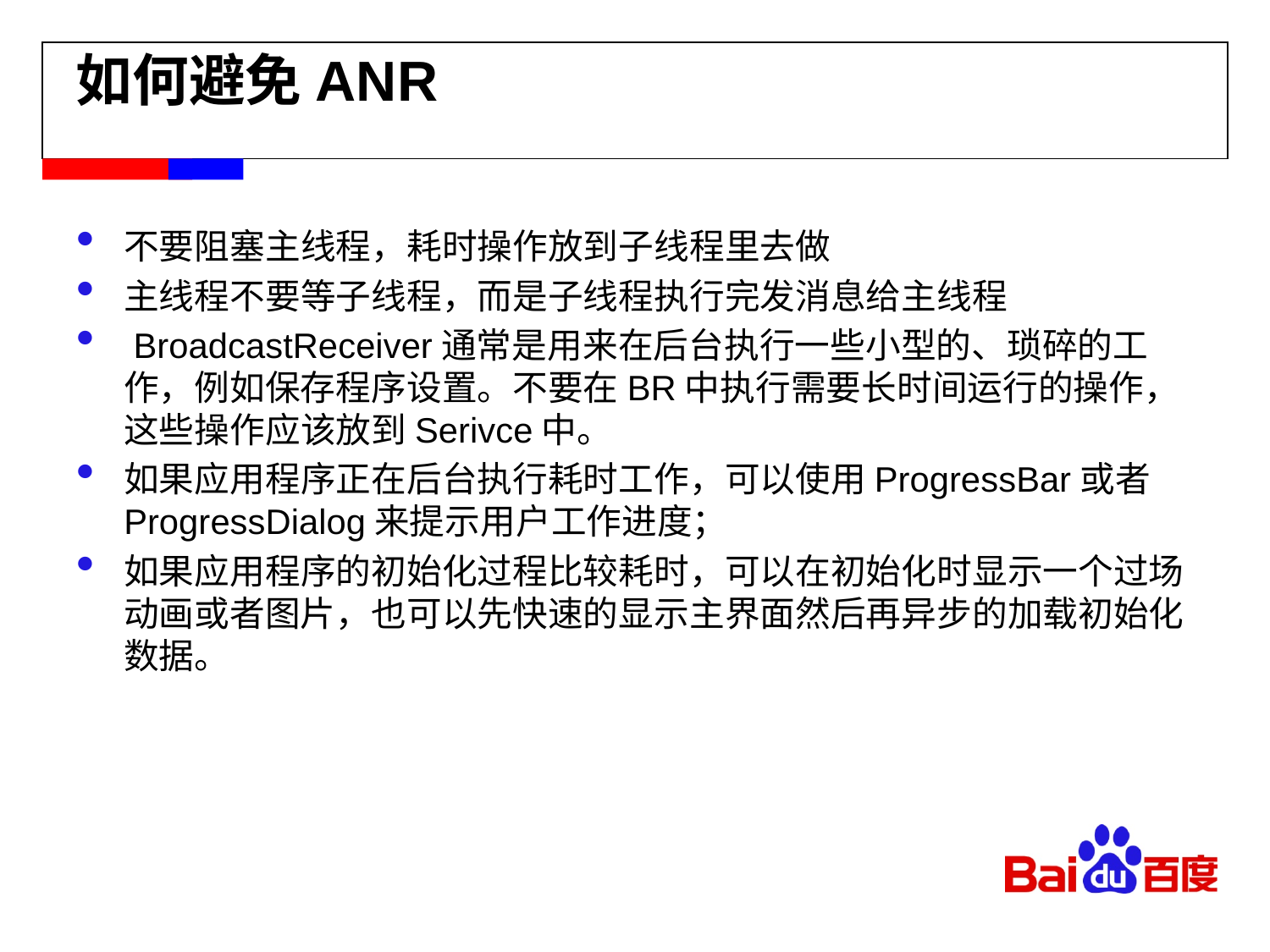

# 如何避免ANR
不要阻塞主线程，耗时操作放到子线程里去做
主线程不要等子线程，而是子线程执行完发消息给主线程
 BroadcastReceiver通常是用来在后台执行一些小型的、琐碎的工作，例如保存程序设置。不要在BR中执行需要长时间运行的操作，这些操作应该放到Serivce中。
如果应用程序正在后台执行耗时工作，可以使用ProgressBar或者ProgressDialog来提示用户工作进度；
如果应用程序的初始化过程比较耗时，可以在初始化时显示一个过场动画或者图片，也可以先快速的显示主界面然后再异步的加载初始化数据。